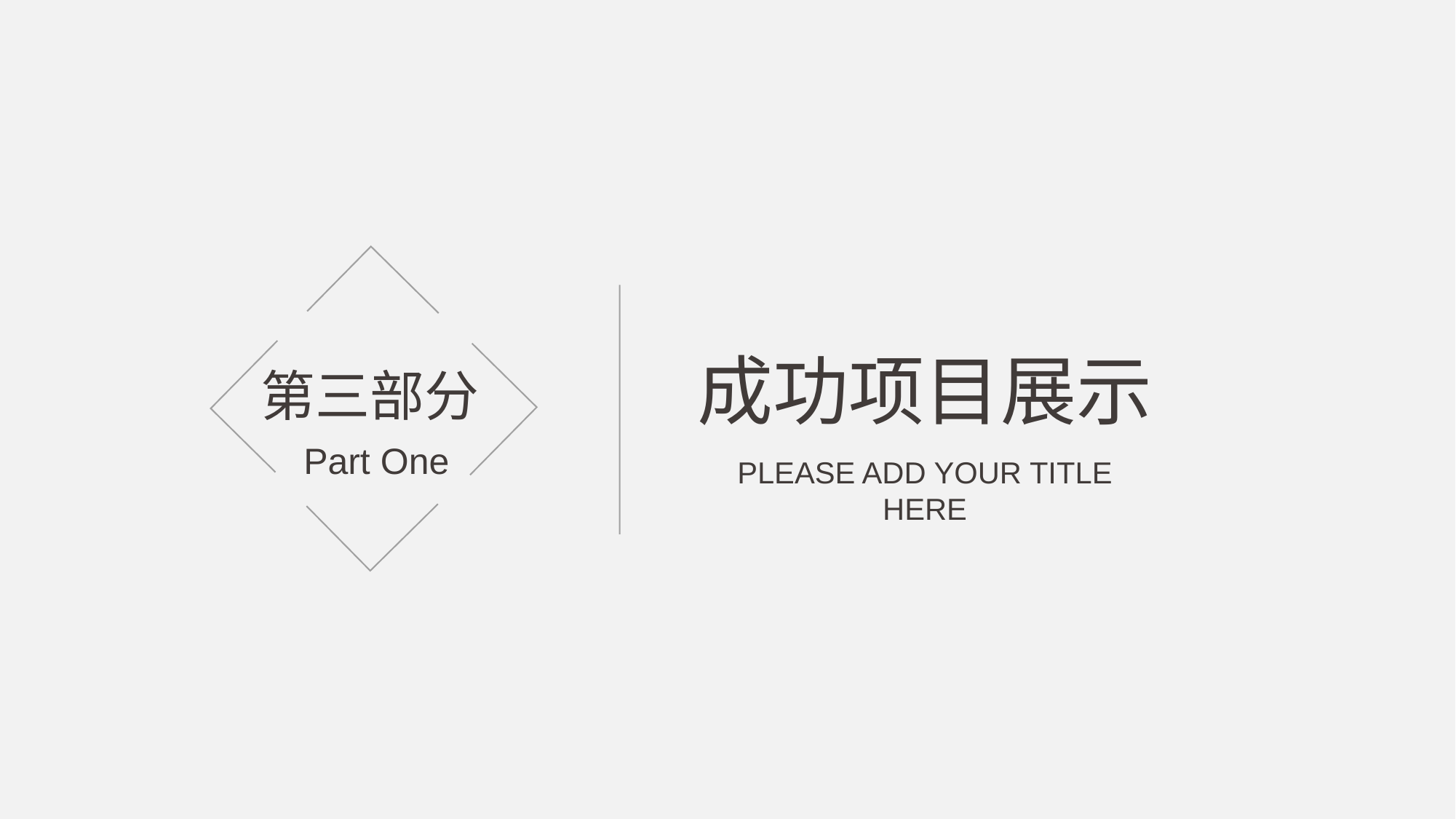

成功项目展示
第三部分
Part One
PLEASE ADD YOUR TITLE HERE